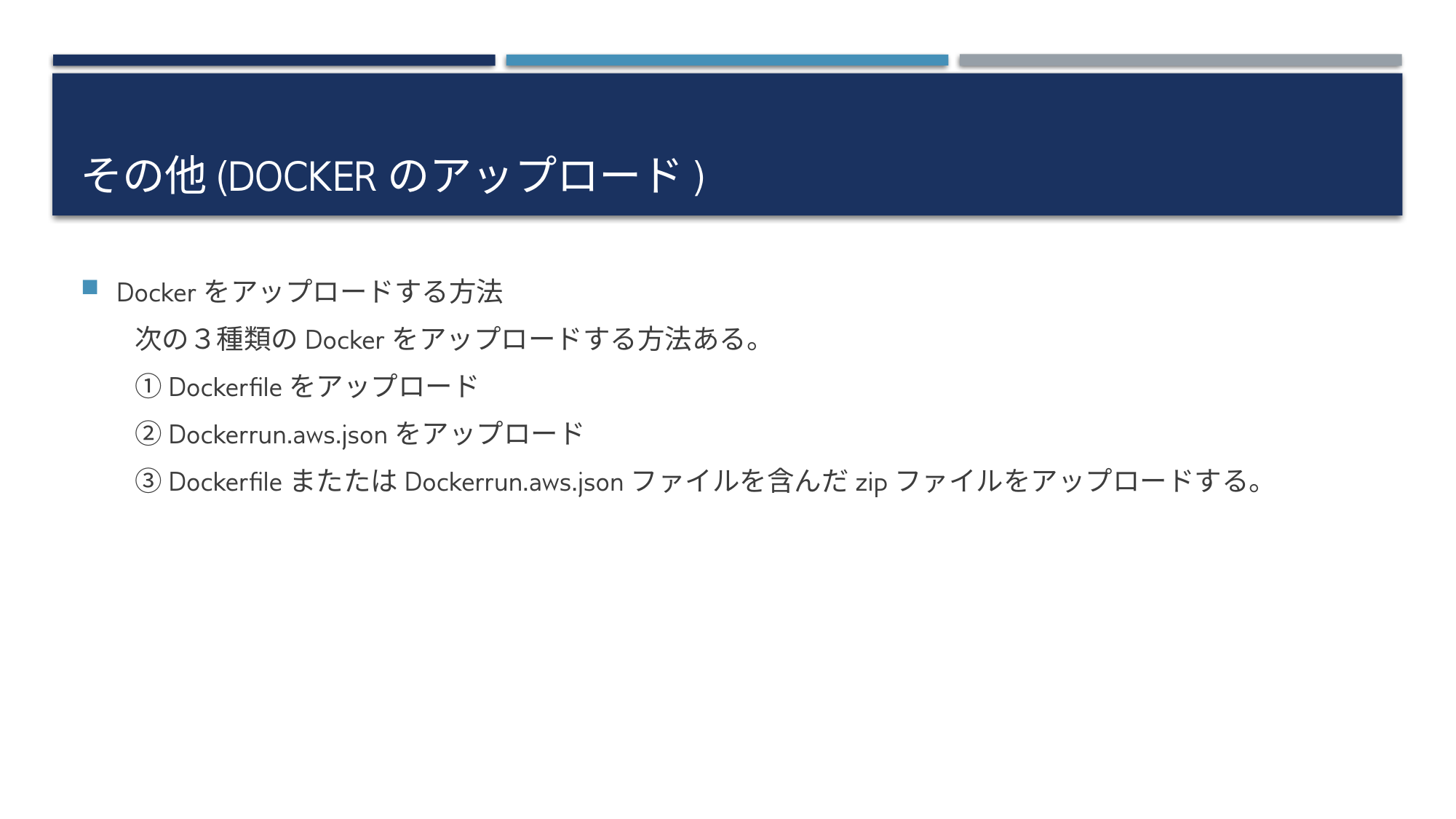

# その他(Dockerのアップロード)
Dockerをアップロードする方法
　　次の３種類のDockerをアップロードする方法ある。
　　①Dockerfileをアップロード
　　②Dockerrun.aws.jsonをアップロード
　　③DockerfileまたたはDockerrun.aws.jsonファイルを含んだzipファイルをアップロードする。